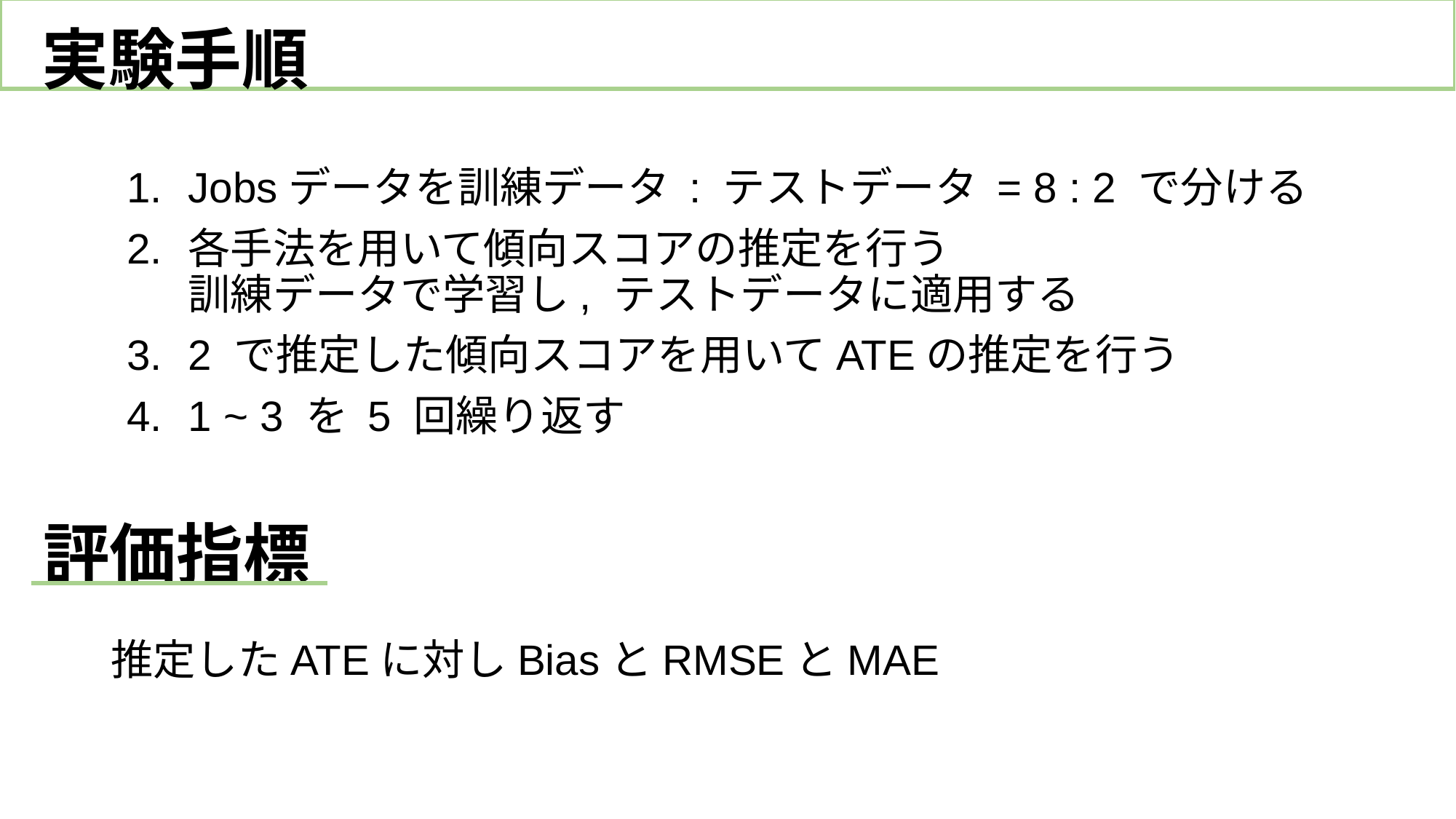

# 実験手順
Jobsデータを訓練データ : テストデータ = 8 : 2 で分ける
各手法を用いて傾向スコアの推定を行う　　　　　　　　　訓練データで学習し, テストデータに適用する
2 で推定した傾向スコアを用いてATEの推定を行う
1 ~ 3 を 5 回繰り返す

推定したATEに対しBiasとRMSEとMAE
評価指標